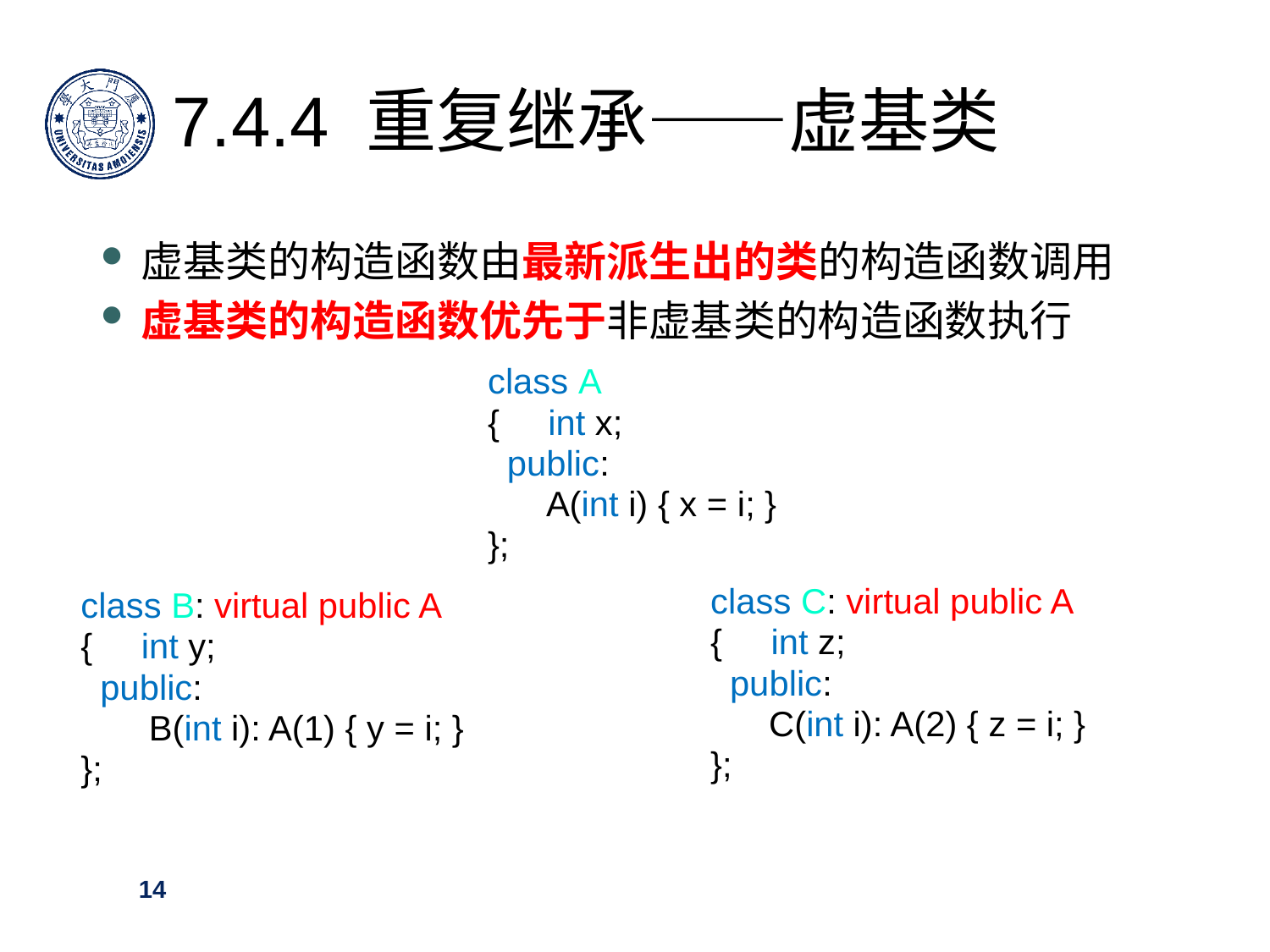

7.4.4 重复继承——虚基类
虚基类的构造函数由最新派生出的类的构造函数调用
虚基类的构造函数优先于非虚基类的构造函数执行

class A
{     int x;
  public:
      A(int i) { x = i; }
};
class C: virtual public A
{     int z;
  public:
      C(int i): A(2) { z = i; }
};
class B: virtual public A
{     int y;
  public:
       B(int i): A(1) { y = i; }
};
14